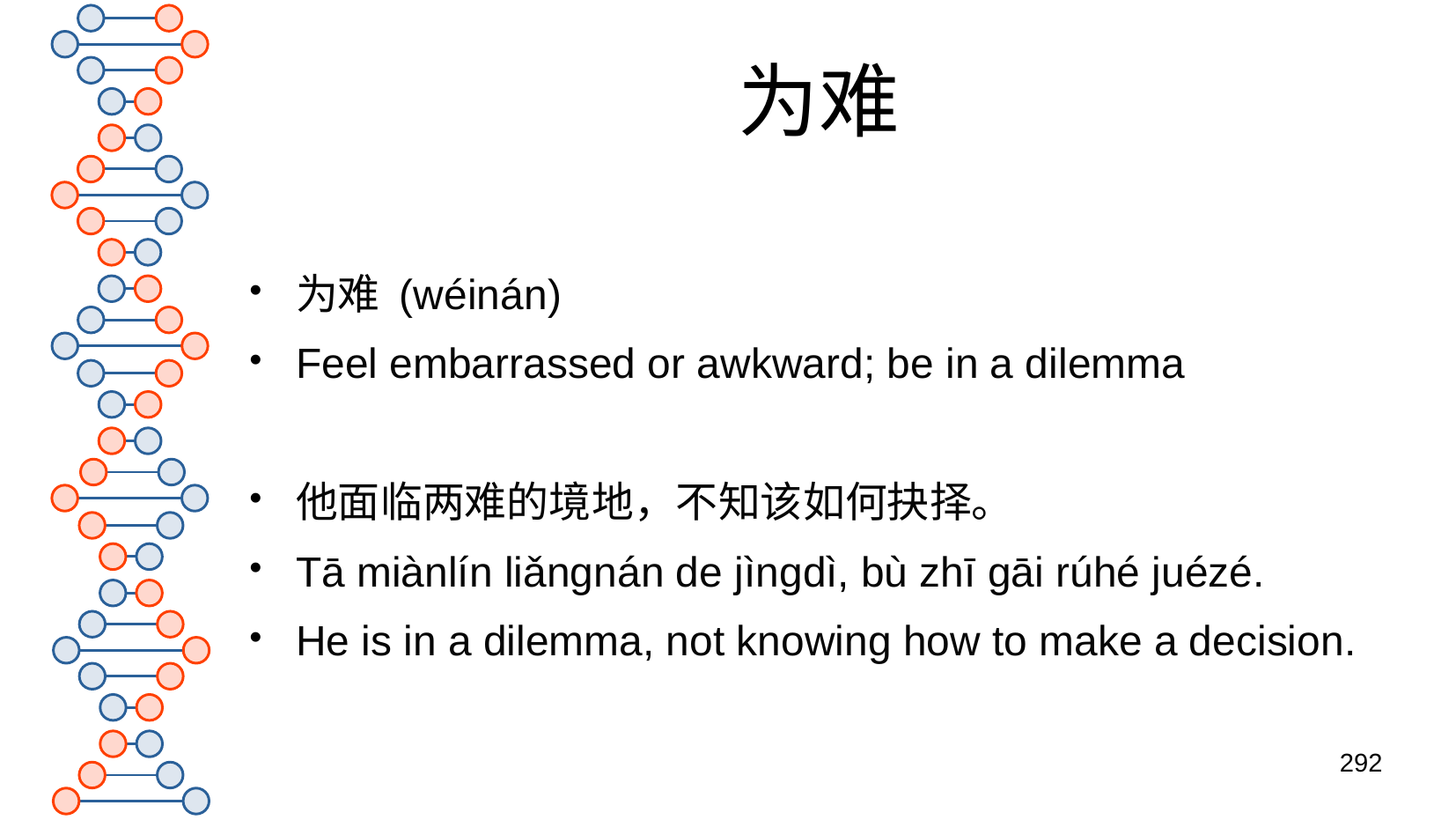

# 为难

为难 (wéinán)
Feel embarrassed or awkward; be in a dilemma

他面临两难的境地，不知该如何抉择。
Tā miànlín liǎngnán de jìngdì, bù zhī gāi rúhé juézé.
He is in a dilemma, not knowing how to make a decision.

292